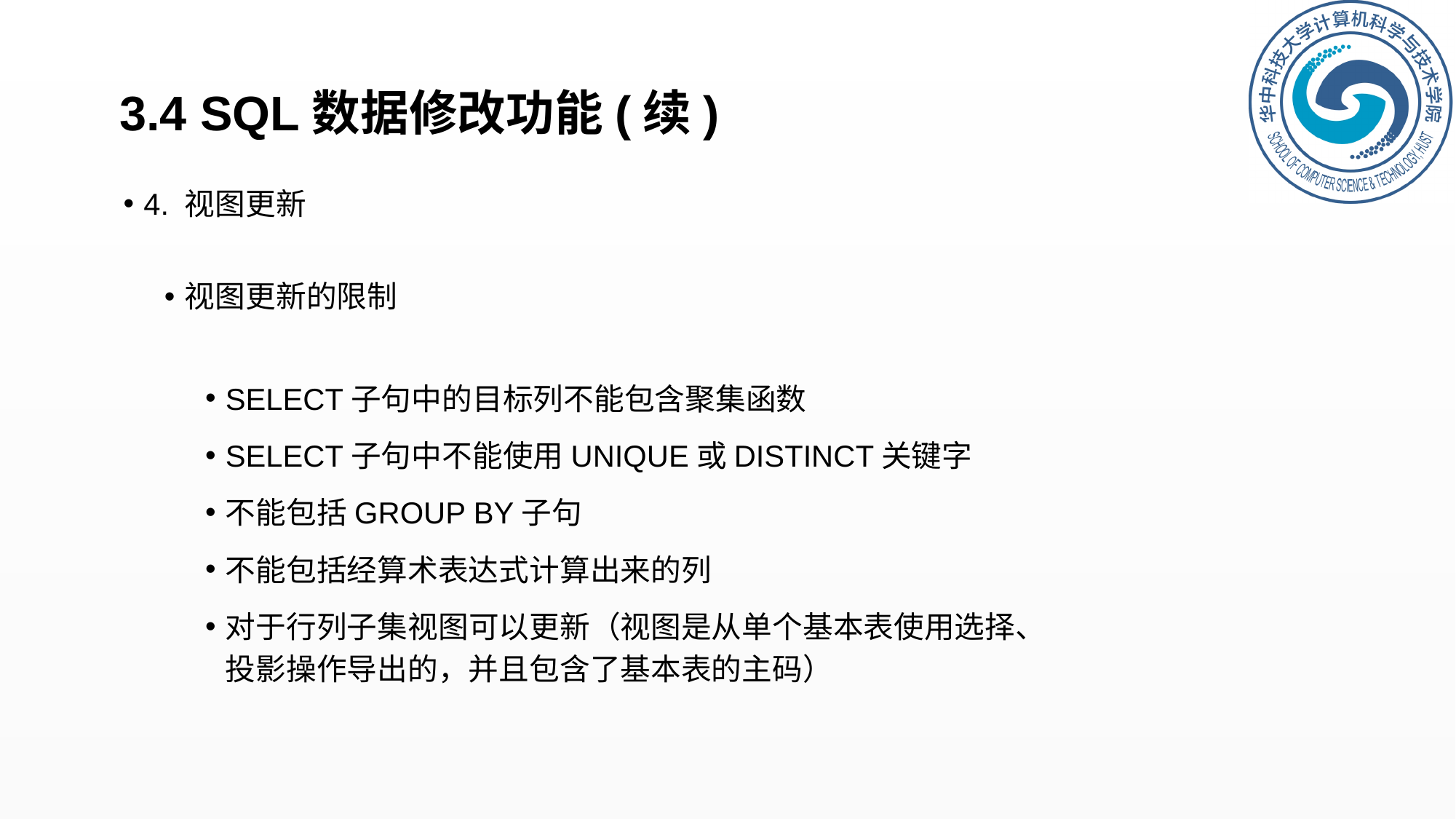

# 3.4 SQL数据修改功能(续)
4. 视图更新

视图更新的限制

SELECT子句中的目标列不能包含聚集函数
SELECT子句中不能使用UNIQUE或DISTINCT关键字
不能包括GROUP BY子句
不能包括经算术表达式计算出来的列
对于行列子集视图可以更新（视图是从单个基本表使用选择、投影操作导出的，并且包含了基本表的主码）